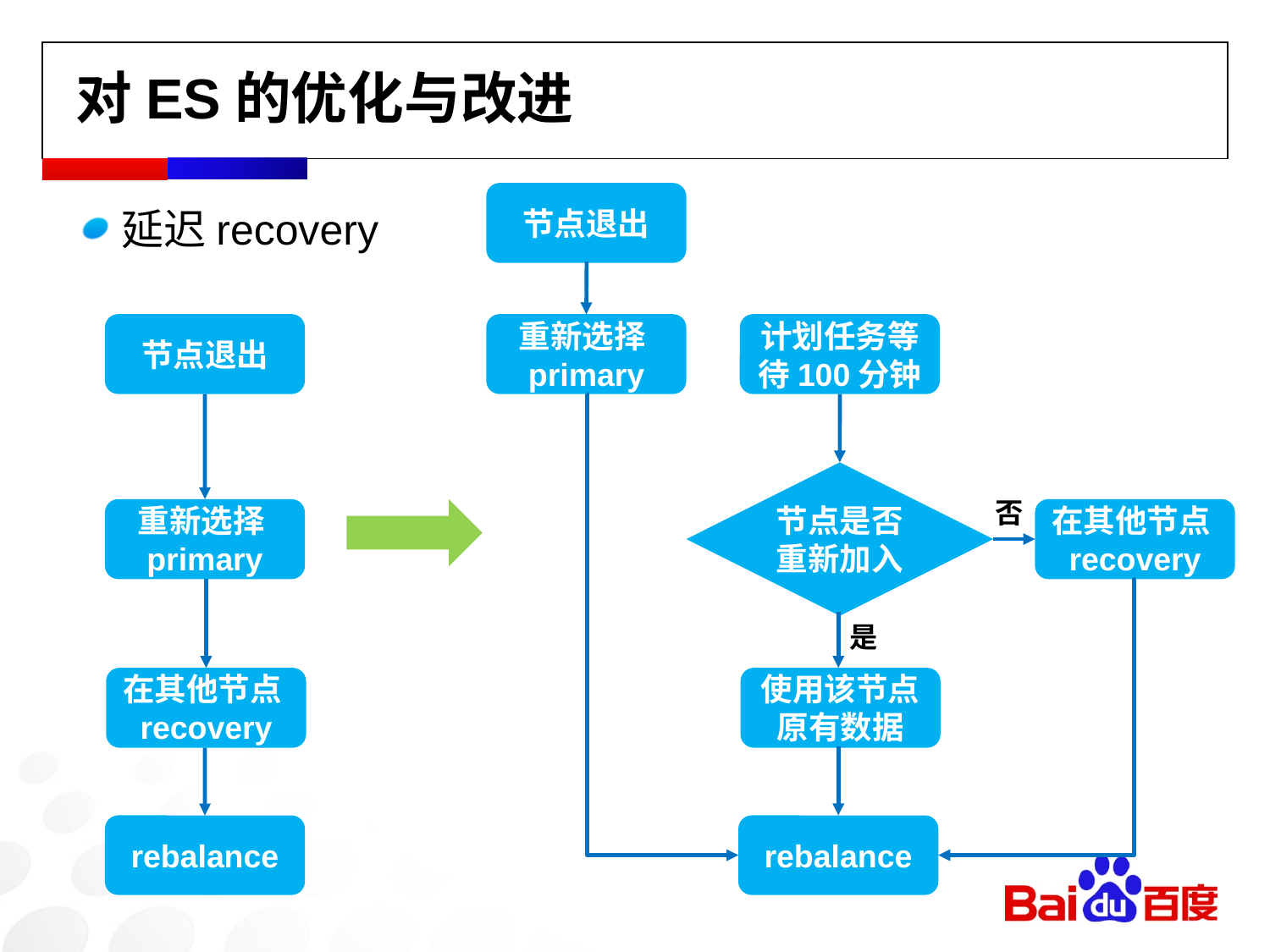

对ES的优化与改进
节点退出
延迟recovery
节点退出
计划任务等待100分钟
重新选择primary
节点是否重新加入
否
重新选择primary

在其他节点recovery
是
在其他节点recovery
使用该节点原有数据
rebalance
rebalance